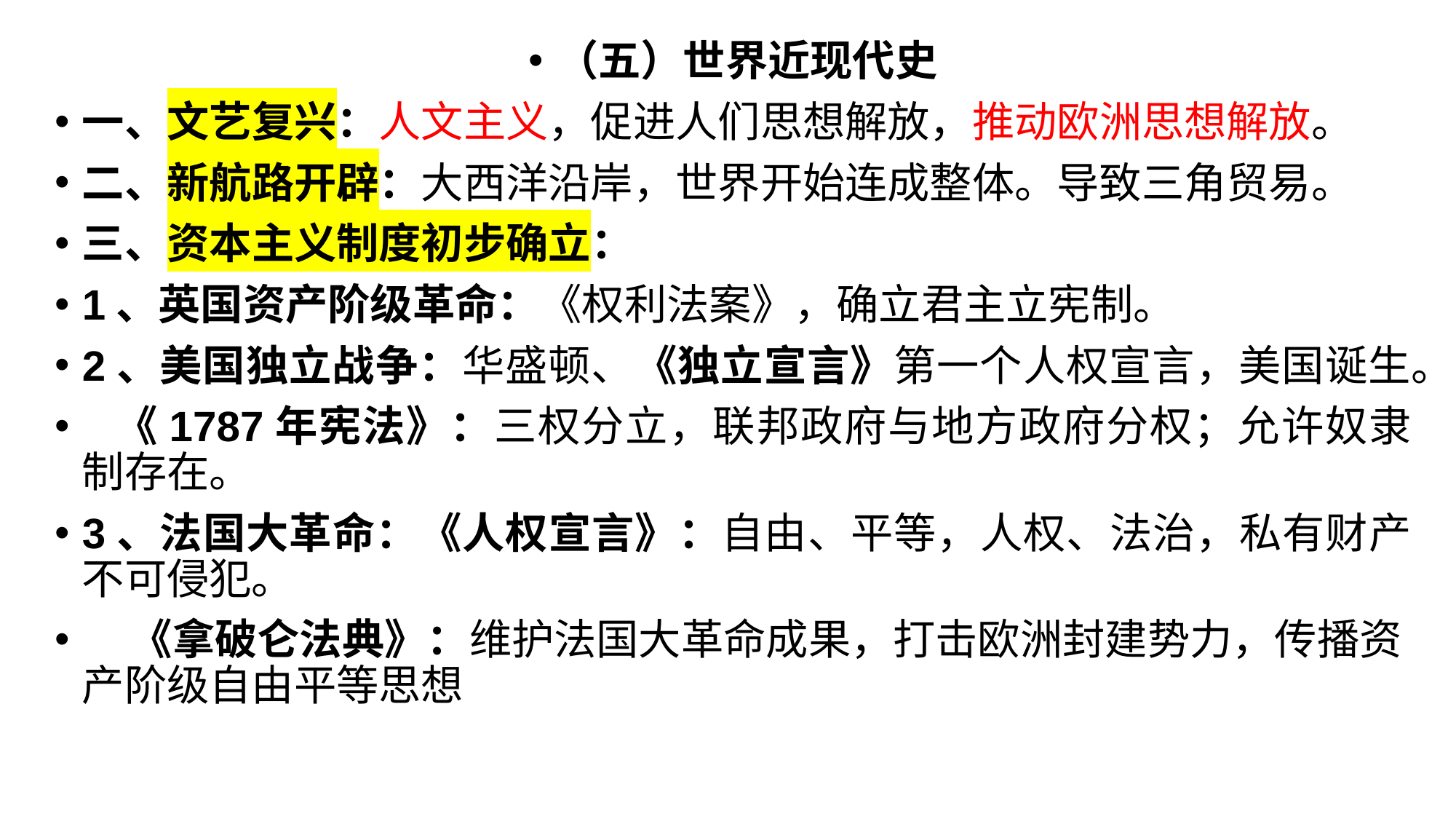

（五）世界近现代史
一、文艺复兴：人文主义，促进人们思想解放，推动欧洲思想解放。
二、新航路开辟：大西洋沿岸，世界开始连成整体。导致三角贸易。
三、资本主义制度初步确立：
1、英国资产阶级革命：《权利法案》，确立君主立宪制。
2、美国独立战争：华盛顿、《独立宣言》第一个人权宣言，美国诞生。
  《1787年宪法》：三权分立，联邦政府与地方政府分权；允许奴隶制存在。
3、法国大革命：《人权宣言》：自由、平等，人权、法治，私有财产不可侵犯。
    《拿破仑法典》：维护法国大革命成果，打击欧洲封建势力，传播资产阶级自由平等思想